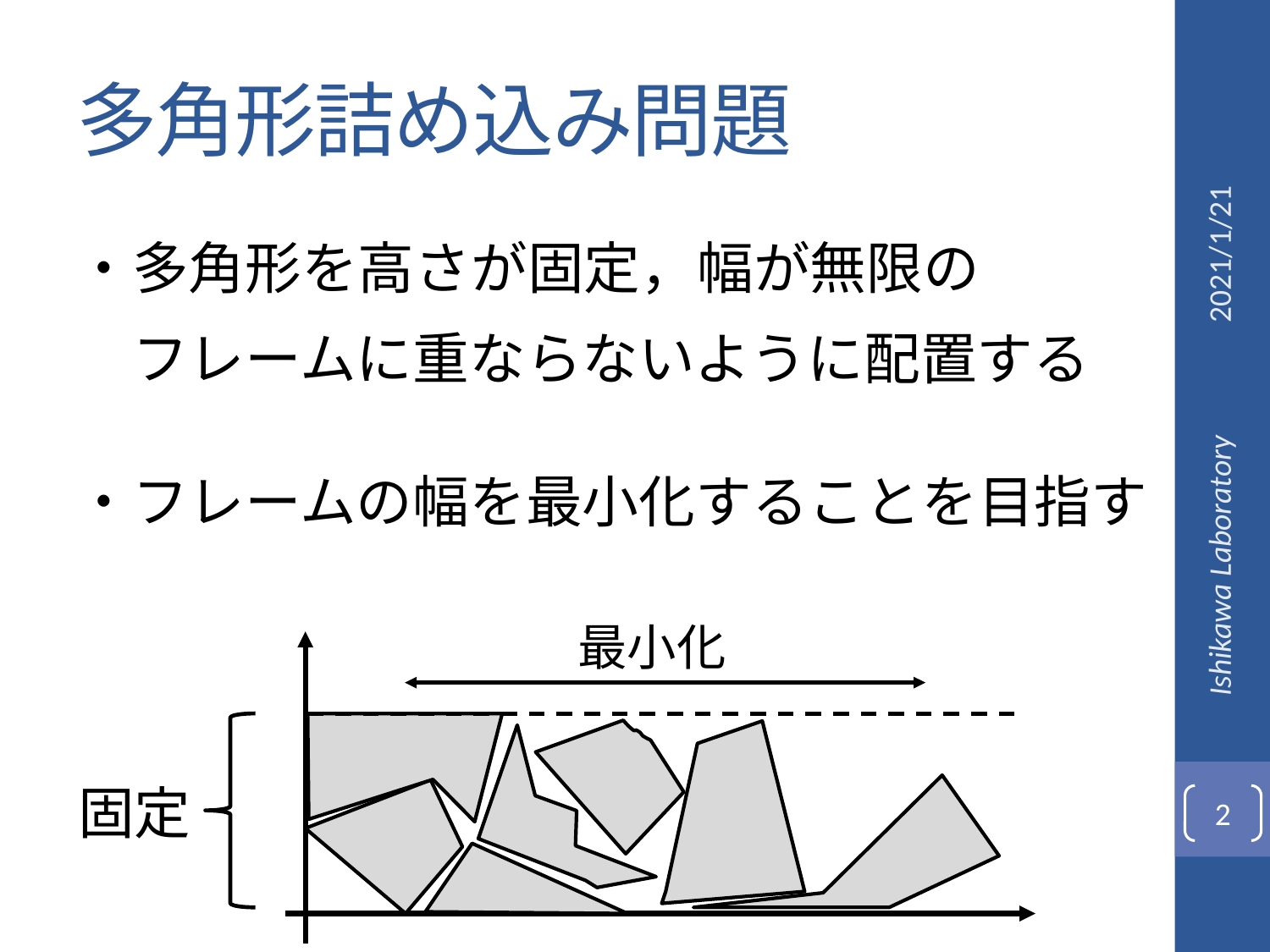

# 多角形詰め込み問題
2021/1/21
・多角形を高さが固定，幅が無限の
　フレームに重ならないように配置する
・フレームの幅を最小化することを目指す
Ishikawa Laboratory
最小化

固定
2